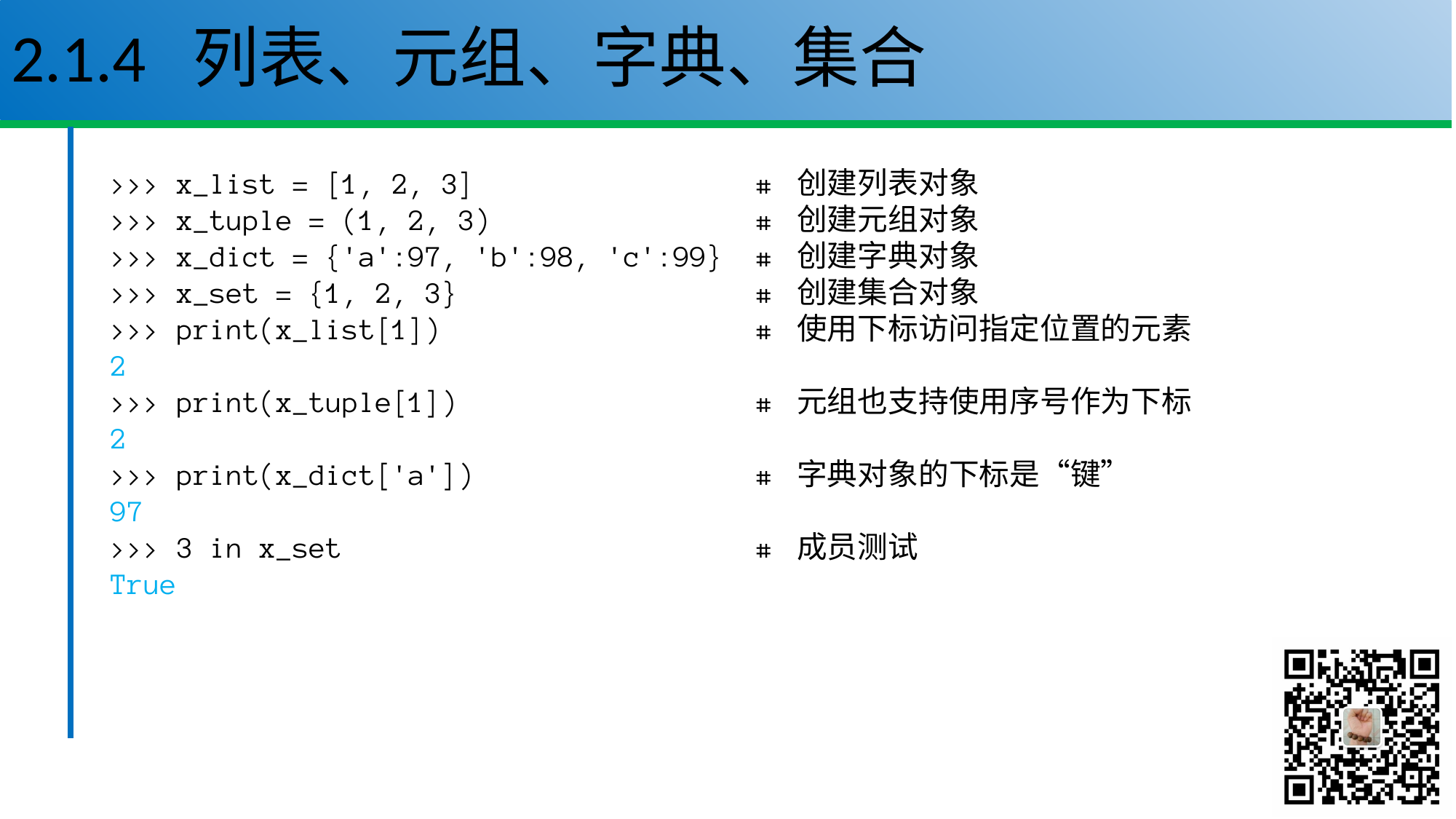

# 2.1.4  列表、元组、字典、集合
>>> x_list = [1, 2, 3]                 # 创建列表对象
>>> x_tuple = (1, 2, 3)                # 创建元组对象
>>> x_dict = {'a':97, 'b':98, 'c':99}  # 创建字典对象
>>> x_set = {1, 2, 3}                  # 创建集合对象
>>> print(x_list[1])                   # 使用下标访问指定位置的元素
2
>>> print(x_tuple[1])                  # 元组也支持使用序号作为下标
2
>>> print(x_dict['a'])                 # 字典对象的下标是“键”
97
>>> 3 in x_set                         # 成员测试
True
19